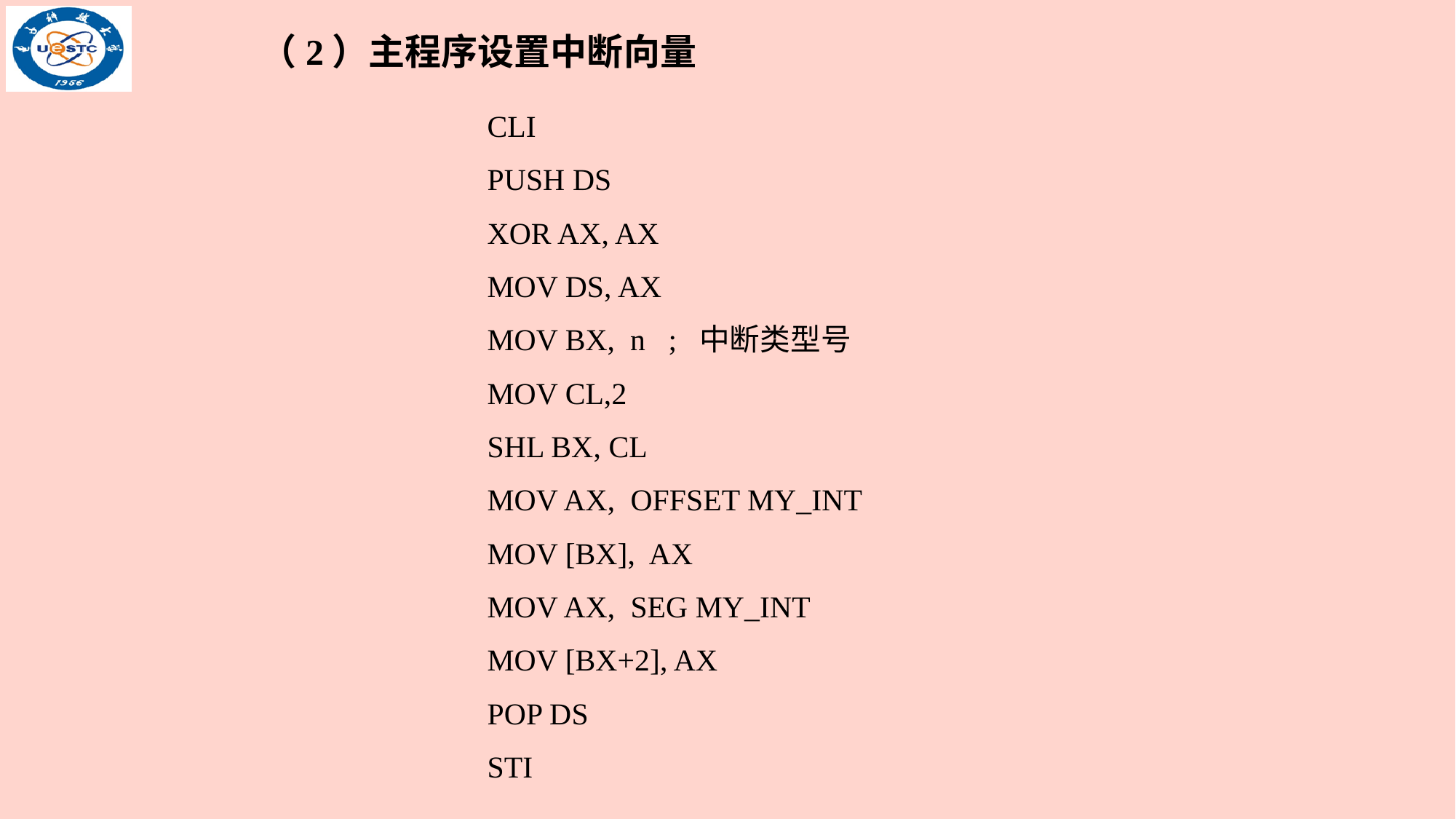

（2）主程序设置中断向量
CLI
PUSH DS
XOR AX, AX
MOV DS, AX
MOV BX,  n   ;  中断类型号
MOV CL,2
SHL BX, CL
MOV AX,  OFFSET MY_INT
MOV [BX],  AX
MOV AX,  SEG MY_INT
MOV [BX+2], AX
POP DS
STI